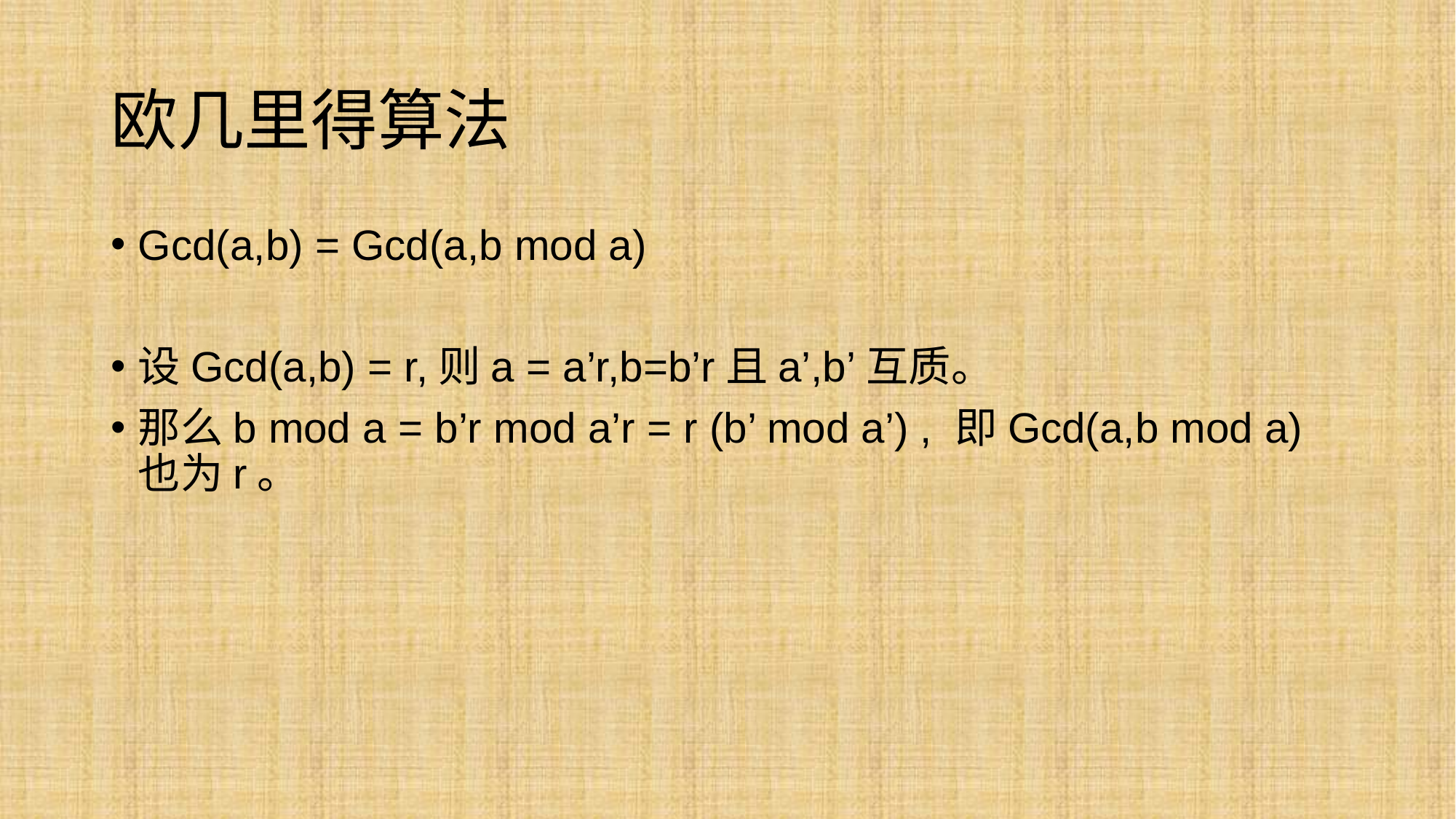

# 欧几里得算法
Gcd(a,b) = Gcd(a,b mod a)

设Gcd(a,b) = r,则a = a’r,b=b’r且a’,b’互质。
那么b mod a = b’r mod a’r = r (b’ mod a’) , 即Gcd(a,b mod a)也为r。